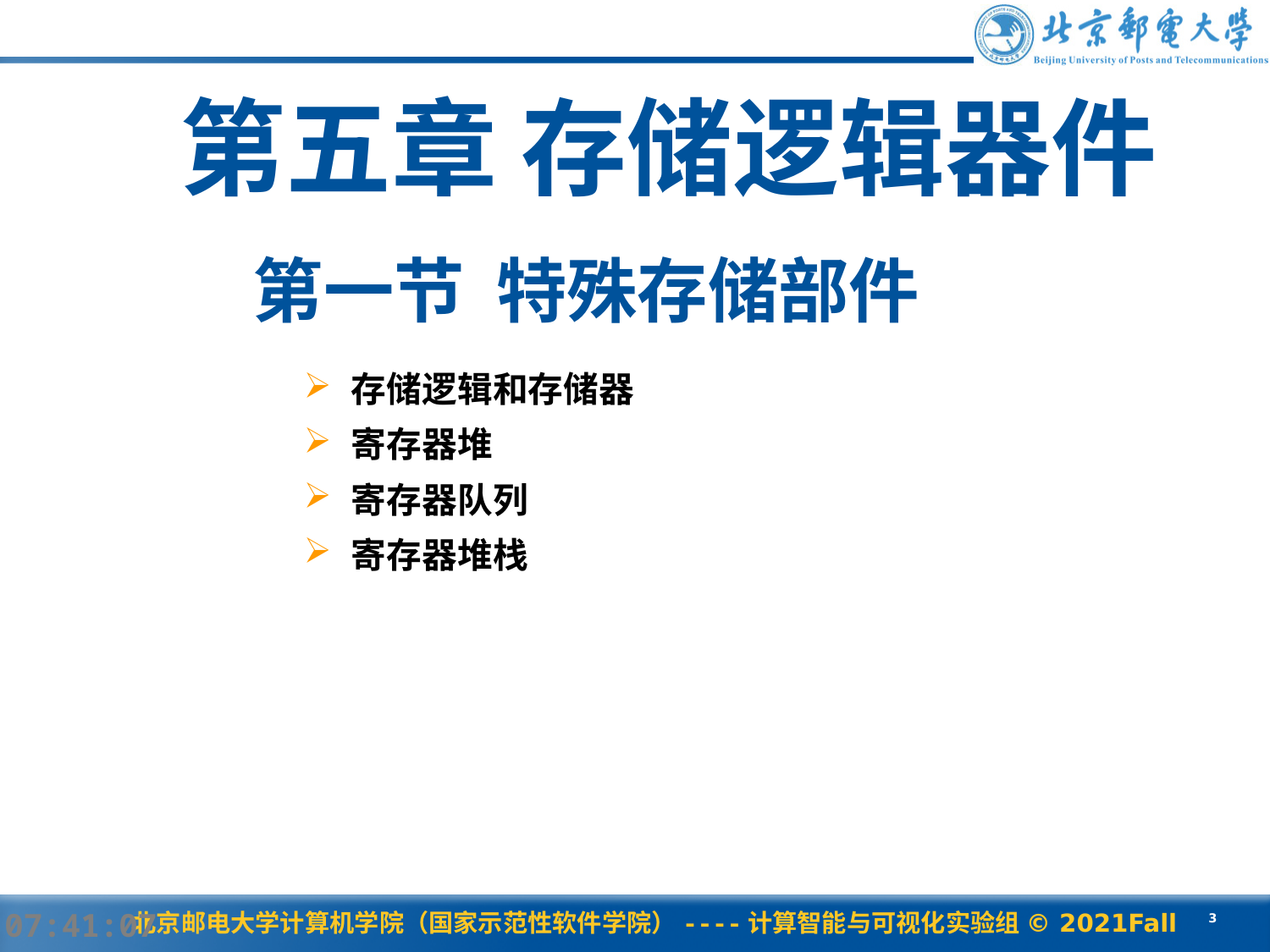

第五章 存储逻辑器件
# 第一节  特殊存储部件
存储逻辑和存储器
寄存器堆
寄存器队列
寄存器堆栈